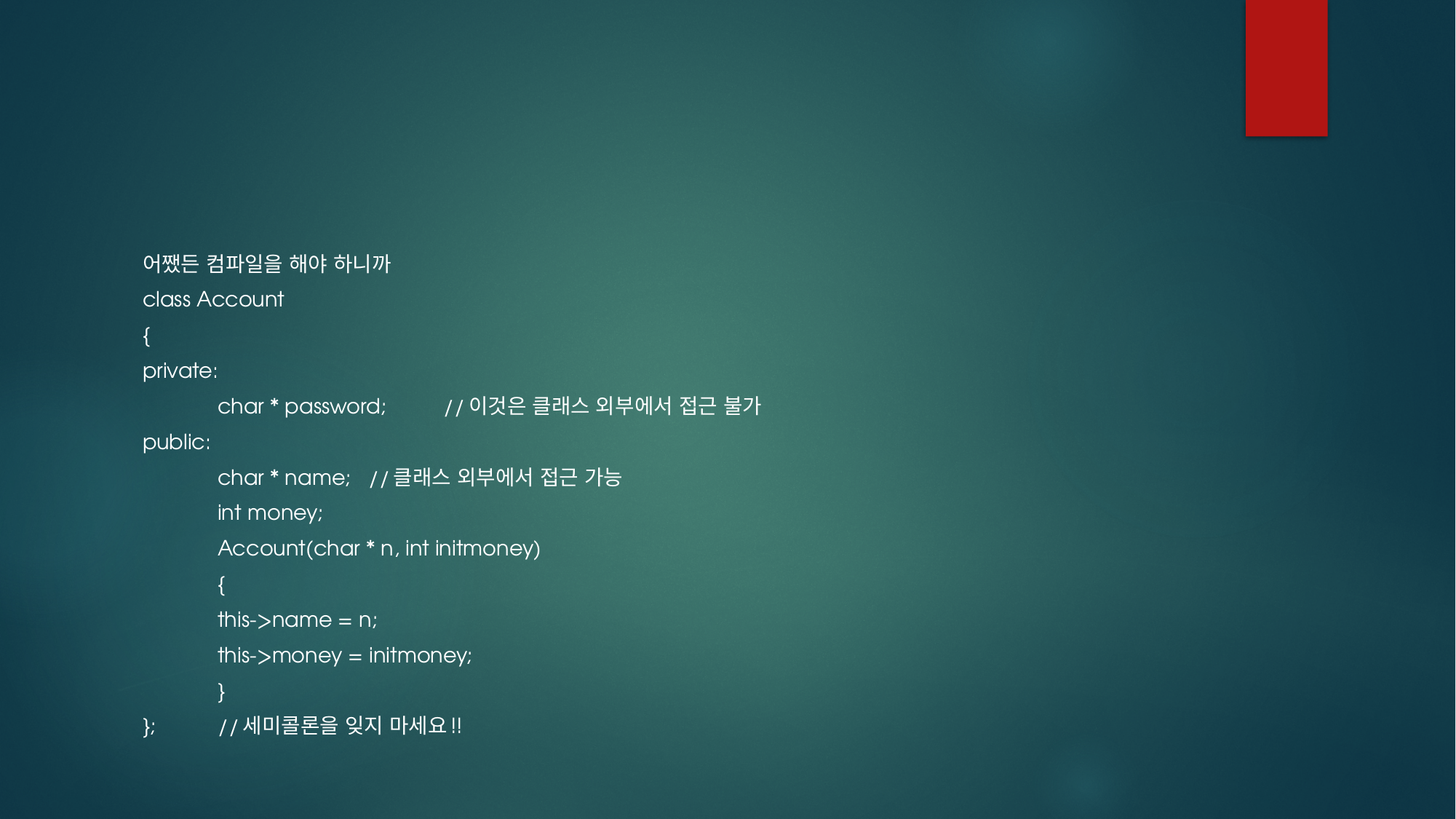

#
어쨌든 컴파일을 해야 하니까
class Account
{
private:
	char * password;		//이것은 클래스 외부에서 접근 불가
public:
	char * name;			//클래스 외부에서 접근 가능
	int money;
	Account(char * n, int initmoney)
	{
		this->name = n;
		this->money = initmoney;
	}
};		//세미콜론을 잊지 마세요!!